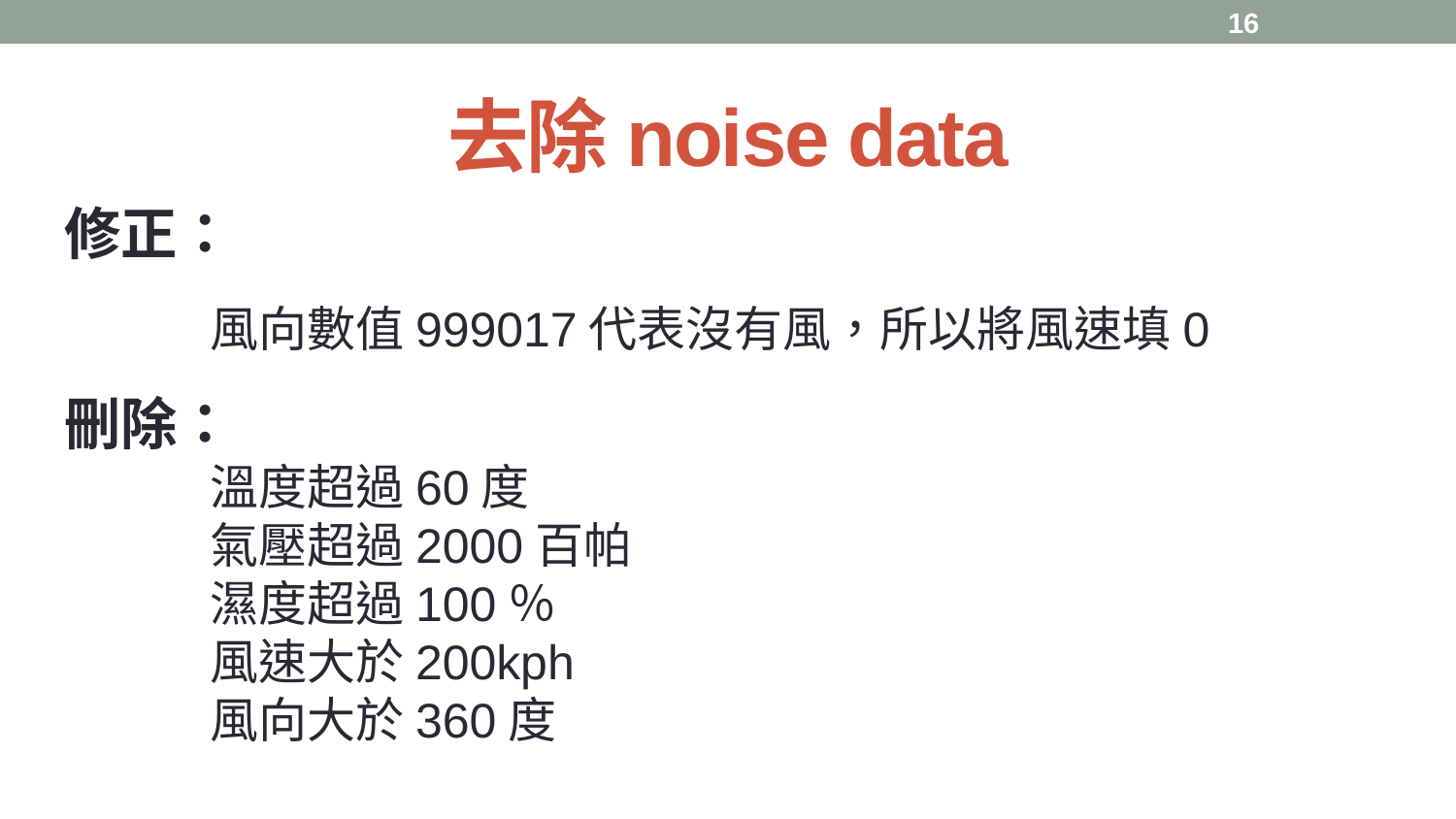

# 去除noise data
修正：
	風向數值999017代表沒有風，所以將風速填0
刪除：
	溫度超過60度
	氣壓超過2000百帕
	濕度超過100％
	風速大於200kph
	風向大於360度
16